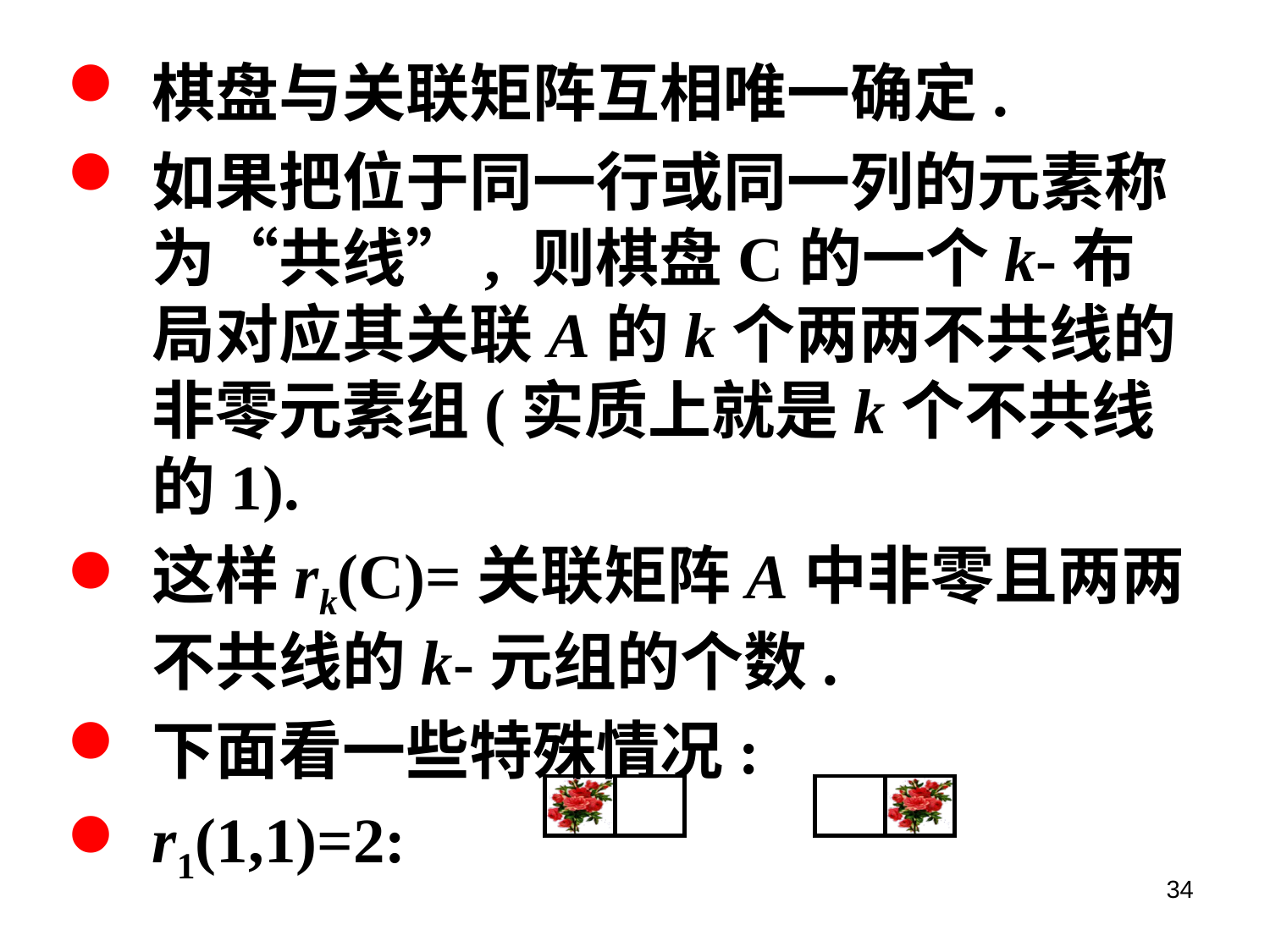

棋盘与关联矩阵互相唯一确定.
如果把位于同一行或同一列的元素称为“共线”, 则棋盘C的一个k-布局对应其关联A的k个两两不共线的非零元素组(实质上就是k个不共线的1).
这样rk(C)=关联矩阵A中非零且两两不共线的k-元组的个数.
下面看一些特殊情况:
r1(1,1)=2:

34